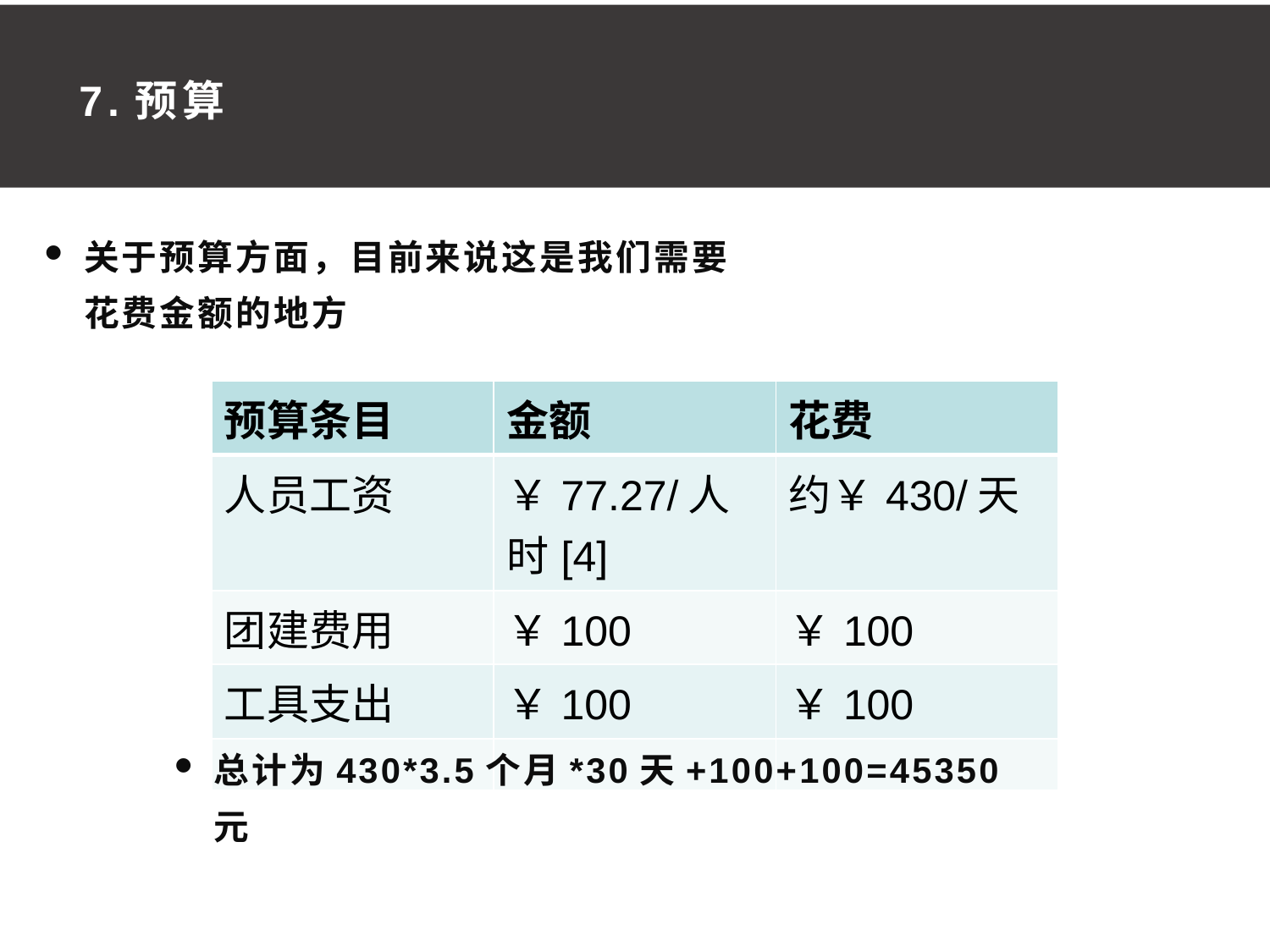

7.预算
关于预算方面，目前来说这是我们需要花费金额的地方
| 预算条目 | 金额 | 花费 |
| --- | --- | --- |
| 人员工资 | ￥77.27/人时[4] | 约￥430/天 |
| 团建费用 | ￥100 | ￥100 |
| 工具支出 | ￥100 | ￥100 |
|  |  |  |
总计为430*3.5个月*30天+100+100=45350元